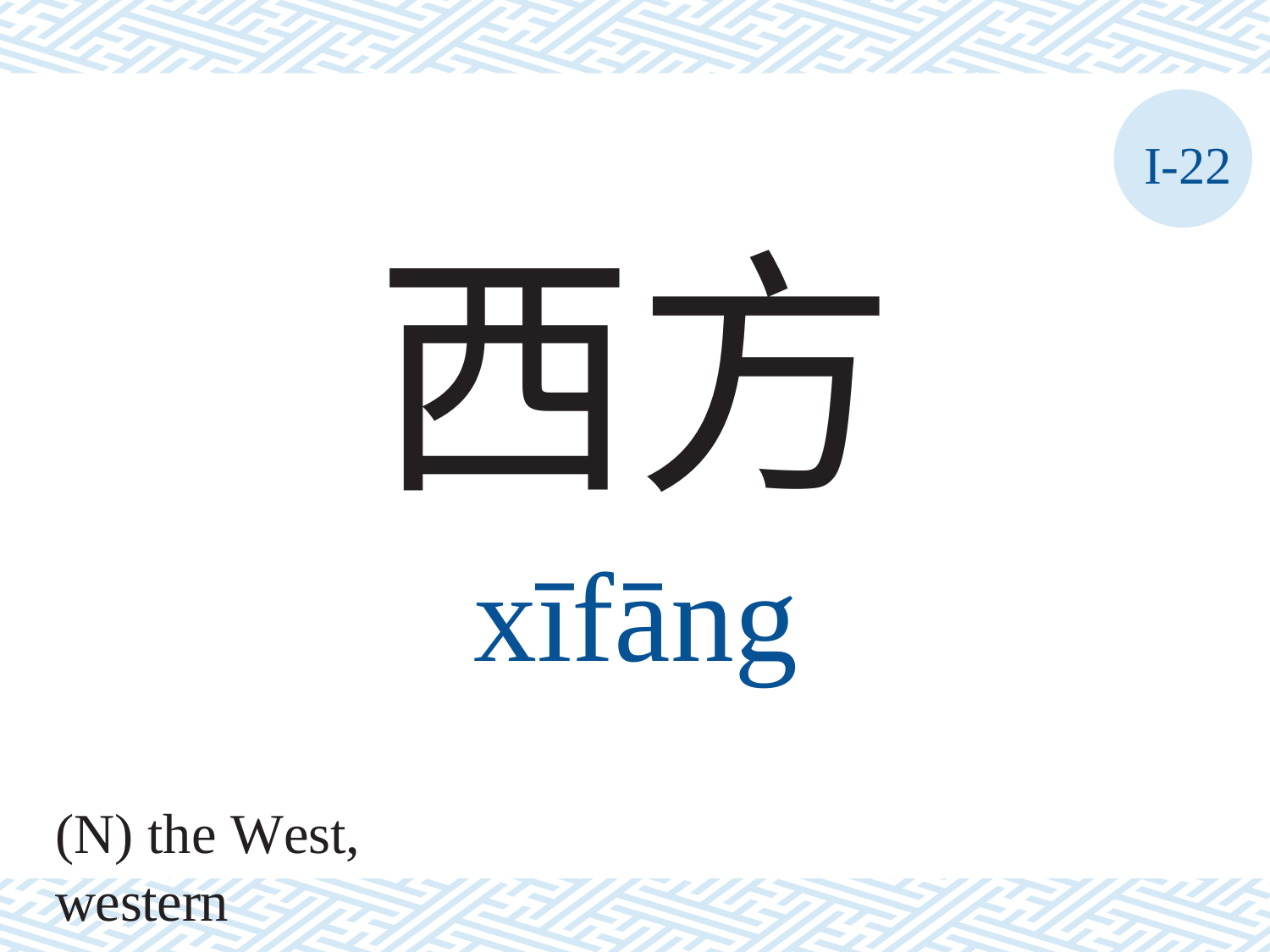

I-22
西方
xīfāng
(N) the West, western